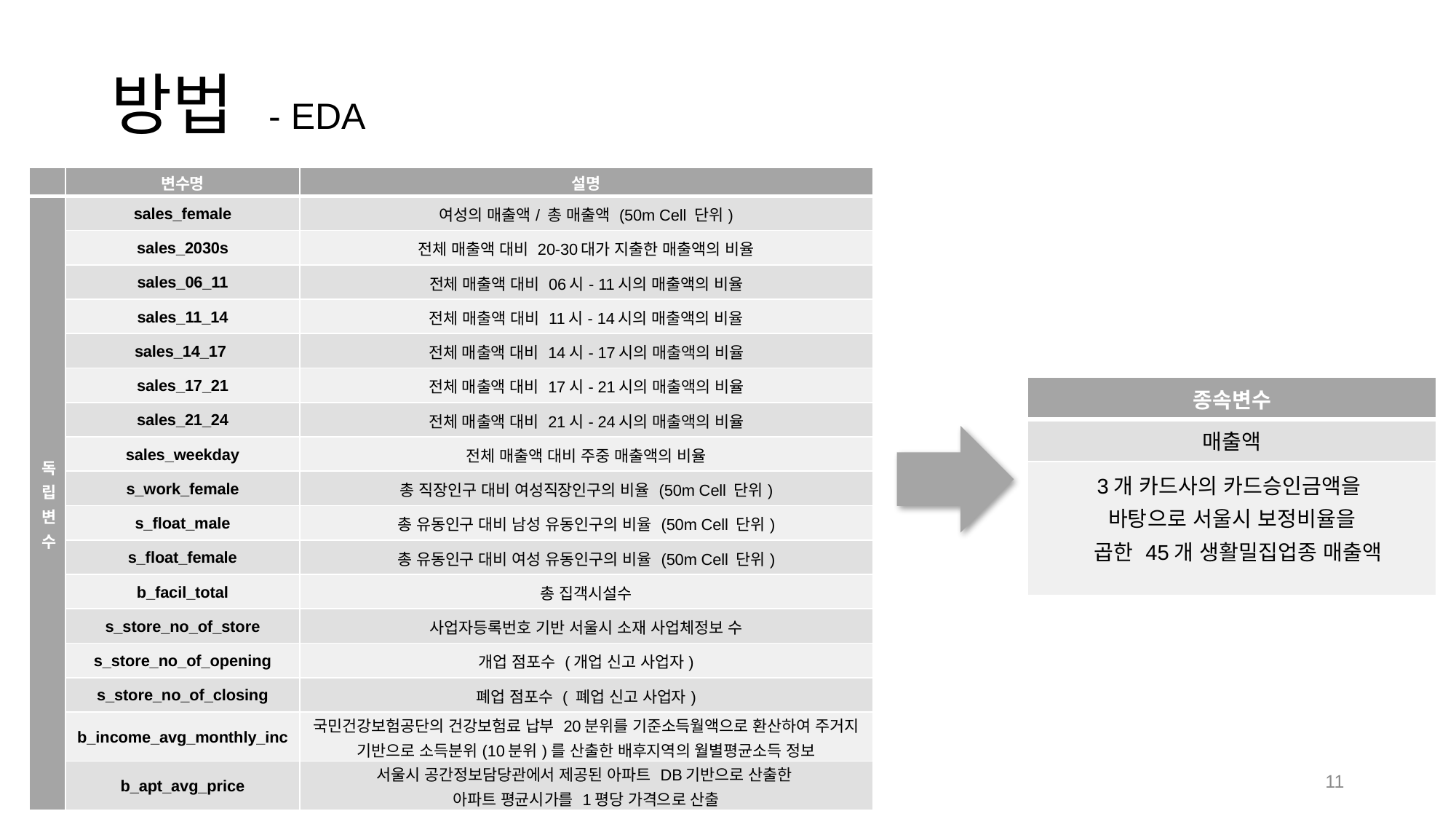

# 방법 - EDA
|  | 변수명 | 설명 |
| --- | --- | --- |
| 독립변수 | sales\_female | 여성의 매출액/ 총 매출액 (50m Cell 단위) |
|  | sales\_2030s | 전체 매출액 대비 20-30대가 지출한 매출액의 비율 |
|  | sales\_06\_11 | 전체 매출액 대비 06시- 11시의 매출액의 비율 |
|  | sales\_11\_14 | 전체 매출액 대비 11시- 14시의 매출액의 비율 |
|  | sales\_14\_17 | 전체 매출액 대비 14시- 17시의 매출액의 비율 |
|  | sales\_17\_21 | 전체 매출액 대비 17시- 21시의 매출액의 비율 |
|  | sales\_21\_24 | 전체 매출액 대비 21시- 24시의 매출액의 비율 |
|  | sales\_weekday | 전체 매출액 대비 주중 매출액의 비율 |
|  | s\_work\_female | 총 직장인구 대비 여성직장인구의 비율 (50m Cell 단위) |
|  | s\_float\_male | 총 유동인구 대비 남성 유동인구의 비율 (50m Cell 단위) |
|  | s\_float\_female | 총 유동인구 대비 여성 유동인구의 비율 (50m Cell 단위) |
|  | b\_facil\_total | 총 집객시설수 |
|  | s\_store\_no\_of\_store | 사업자등록번호 기반 서울시 소재 사업체정보 수 |
|  | s\_store\_no\_of\_opening | 개업 점포수 (개업 신고 사업자) |
|  | s\_store\_no\_of\_closing | 폐업 점포수 ( 폐업 신고 사업자) |
|  | b\_income\_avg\_monthly\_inc | 국민건강보험공단의 건강보험료 납부 20분위를 기준소득월액으로 환산하여 주거지 기반으로 소득분위(10분위)를 산출한 배후지역의 월별평균소득 정보 |
|  | b\_apt\_avg\_price | 서울시 공간정보담당관에서 제공된 아파트 DB기반으로 산출한 아파트 평균시가를 1평당 가격으로 산출 |
| 종속변수 |
| --- |
| 매출액 |
| 3개 카드사의 카드승인금액을 바탕으로 서울시 보정비율을 곱한 45개 생활밀집업종 매출액 |

11